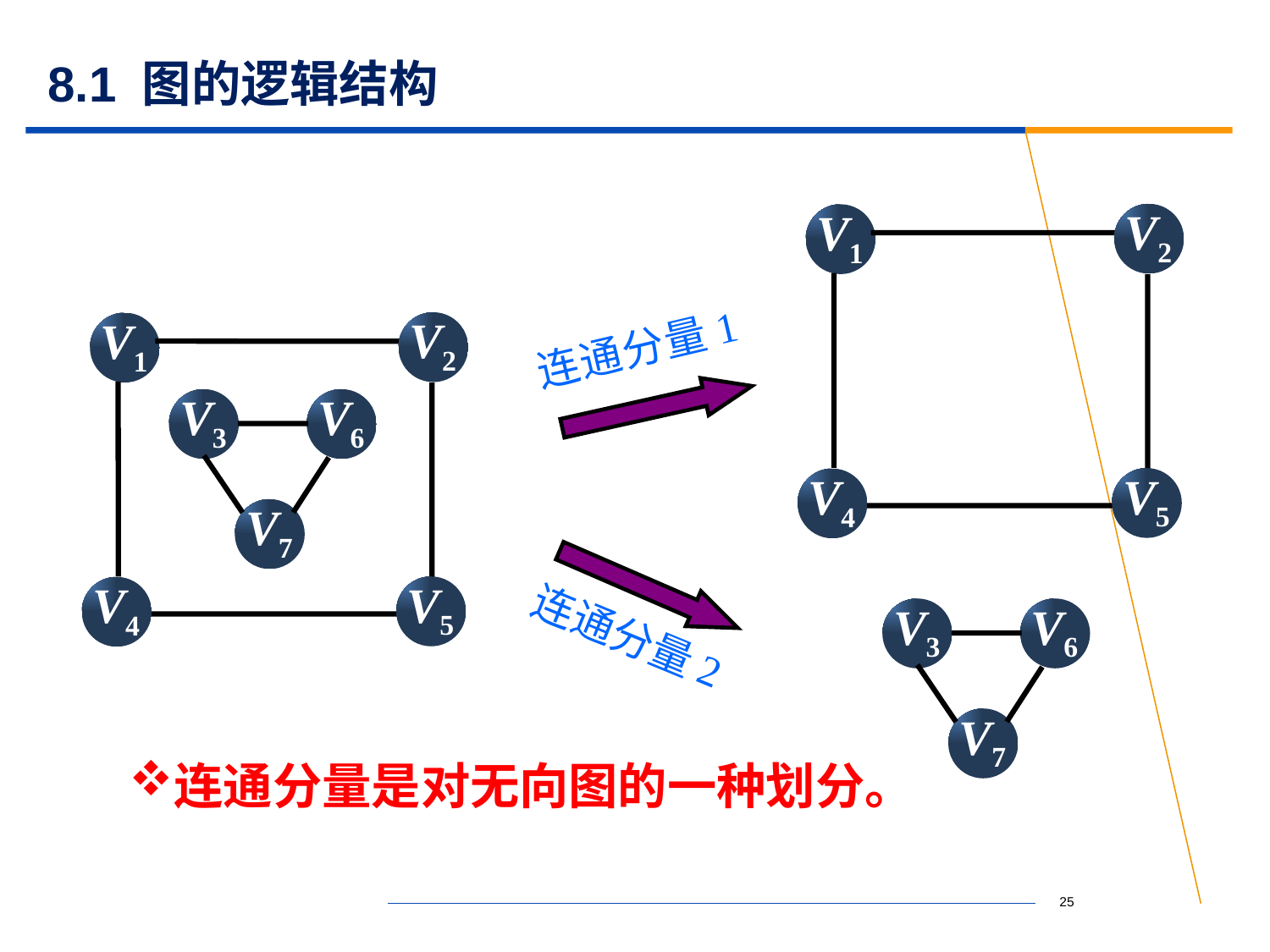

# 8.1 图的逻辑结构
V2
V1

V5
V4

V2
V1
连通分量1

V3
V6

V7

V5
V4

连通分量2

V3
V6

V7

连通分量是对无向图的一种划分。